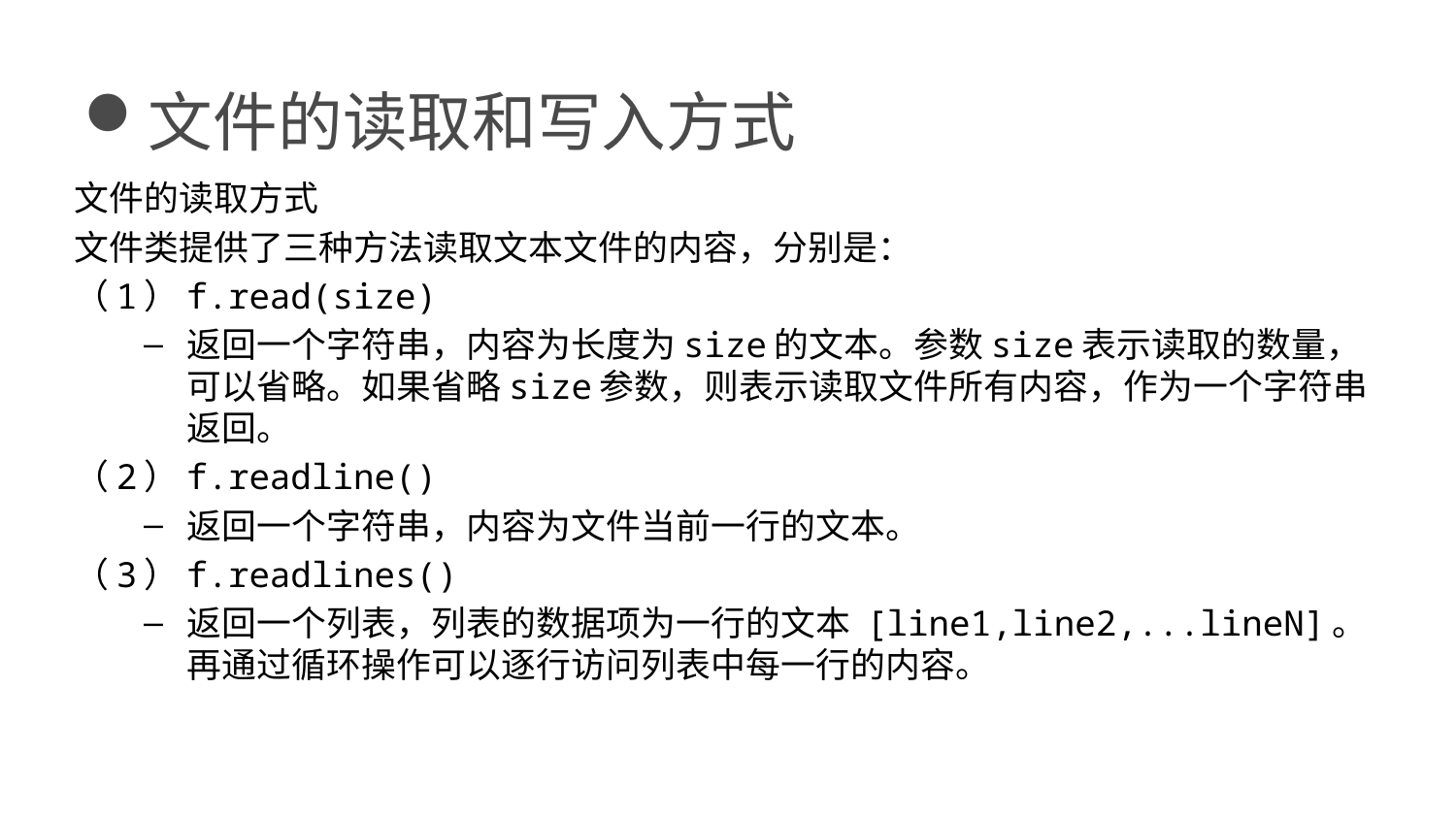

文件的读取和写入方式
文件的读取方式
文件类提供了三种方法读取文本文件的内容，分别是：
（1）f.read(size)
返回一个字符串，内容为长度为size的文本。参数size表示读取的数量，可以省略。如果省略size参数，则表示读取文件所有内容，作为一个字符串返回。
（2）f.readline()
返回一个字符串，内容为文件当前一行的文本。
（3）f.readlines()
返回一个列表，列表的数据项为一行的文本 [line1,line2,...lineN]。再通过循环操作可以逐行访问列表中每一行的内容。